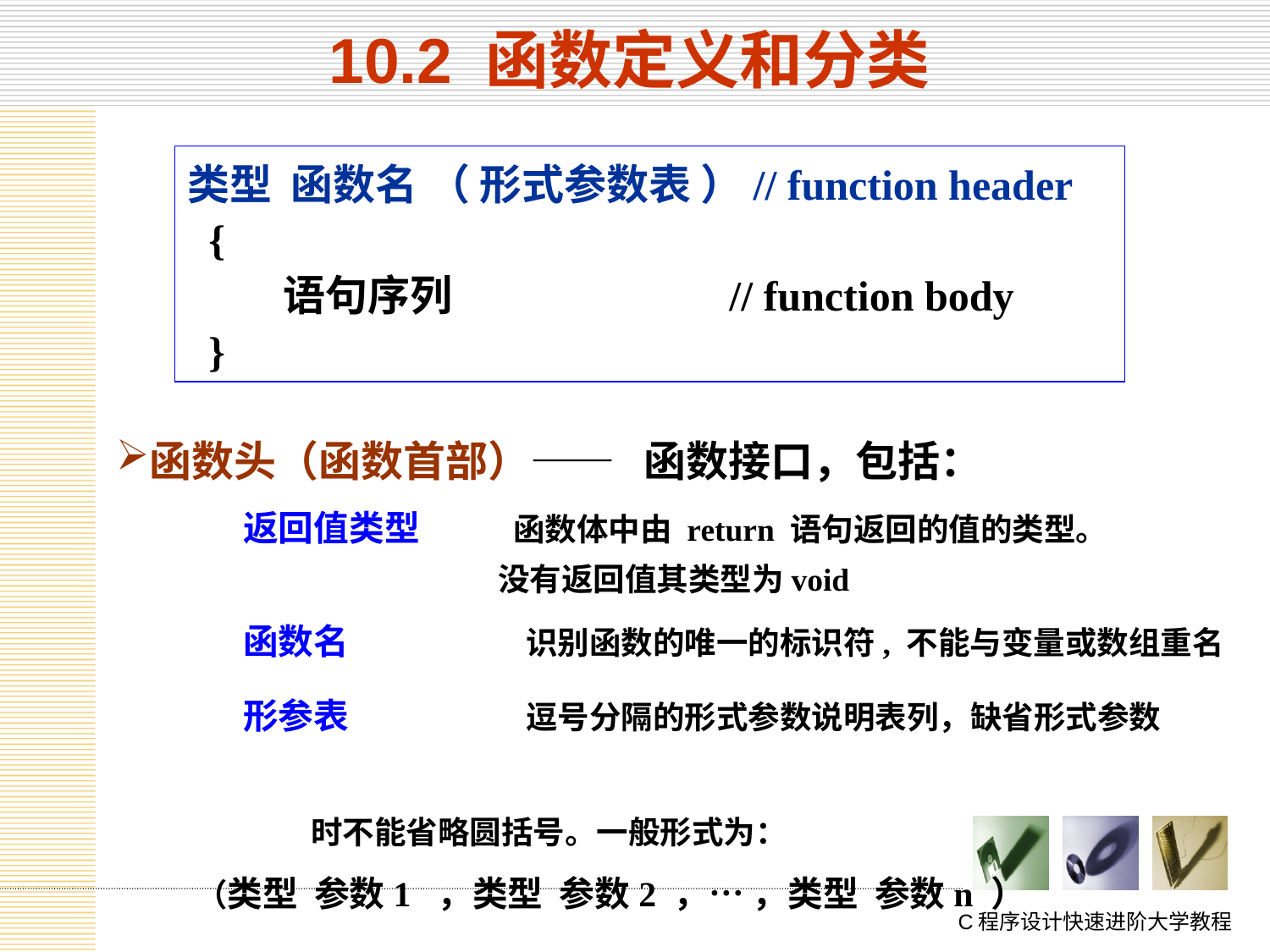

# 10.2 函数定义和分类
类型  函数名 （ 形式参数表 ）// function header
  {
         语句序列                            // function body
  }
函数头（函数首部）——   函数接口，包括：
	返回值类型             函数体中由 return 语句返回的值的类型。
                                                    没有返回值其类型为void
	函数名        	    识别函数的唯一的标识符, 不能与变量或数组重名
	形参表    	    逗号分隔的形式参数说明表列，缺省形式参数
                          时不能省略圆括号。一般形式为：
          （类型  参数1  ，类型  参数2 ，… ，类型  参数n ）
11
C程序设计快速进阶大学教程